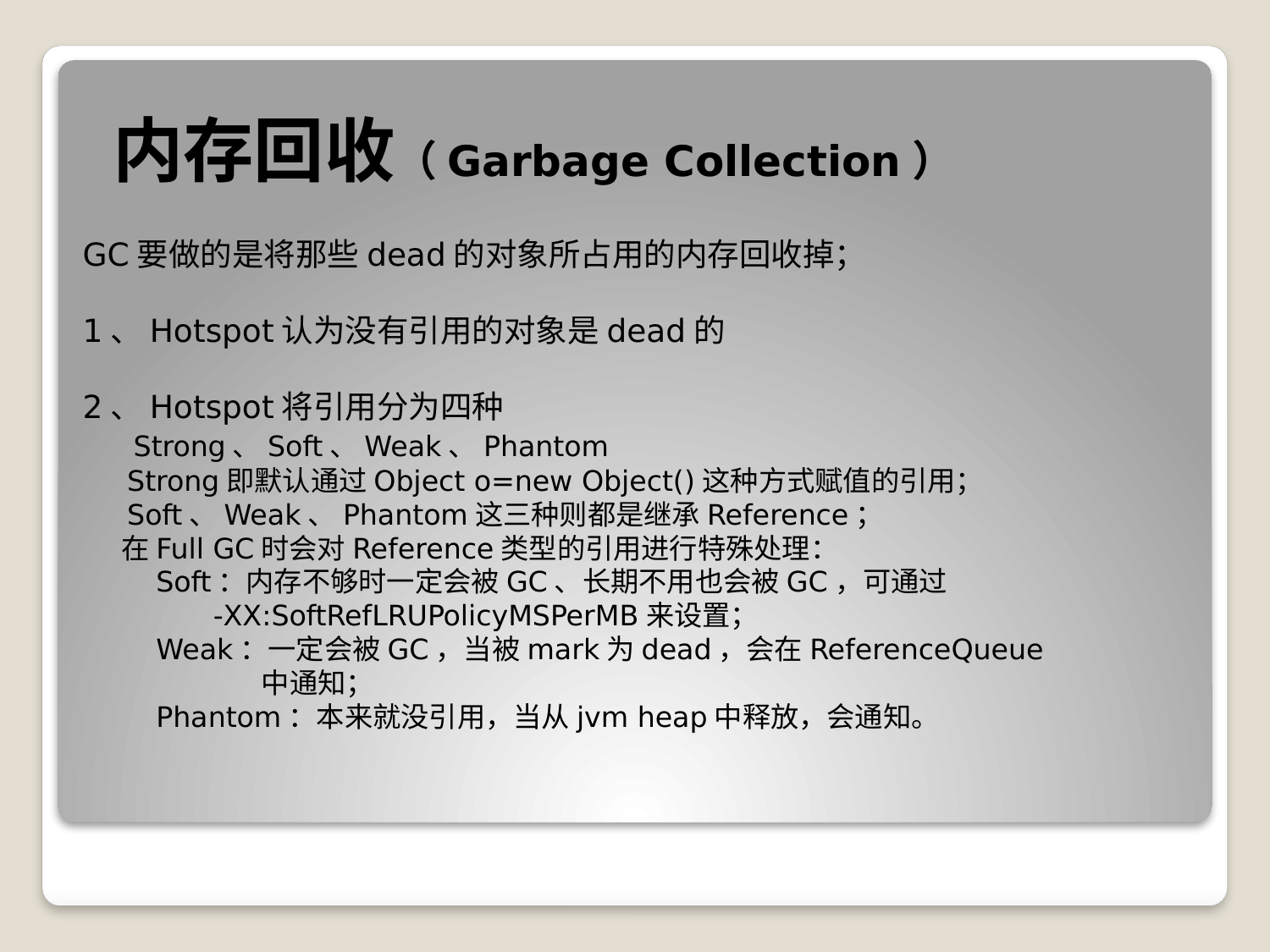

内存回收（Garbage Collection）
GC要做的是将那些dead的对象所占用的内存回收掉；

1、Hotspot认为没有引用的对象是dead的
2、Hotspot将引用分为四种
     Strong、Soft、Weak、Phantom
     Strong即默认通过Object o=new Object()这种方式赋值的引用；
     Soft、Weak、Phantom这三种则都是继承Reference；
     在Full GC时会对Reference类型的引用进行特殊处理：
   Soft：内存不够时一定会被GC、长期不用也会被GC，可通过
            -XX:SoftRefLRUPolicyMSPerMB来设置；
   Weak：一定会被GC，当被mark为dead，会在ReferenceQueue
              中通知；
   Phantom：本来就没引用，当从jvm heap中释放，会通知。